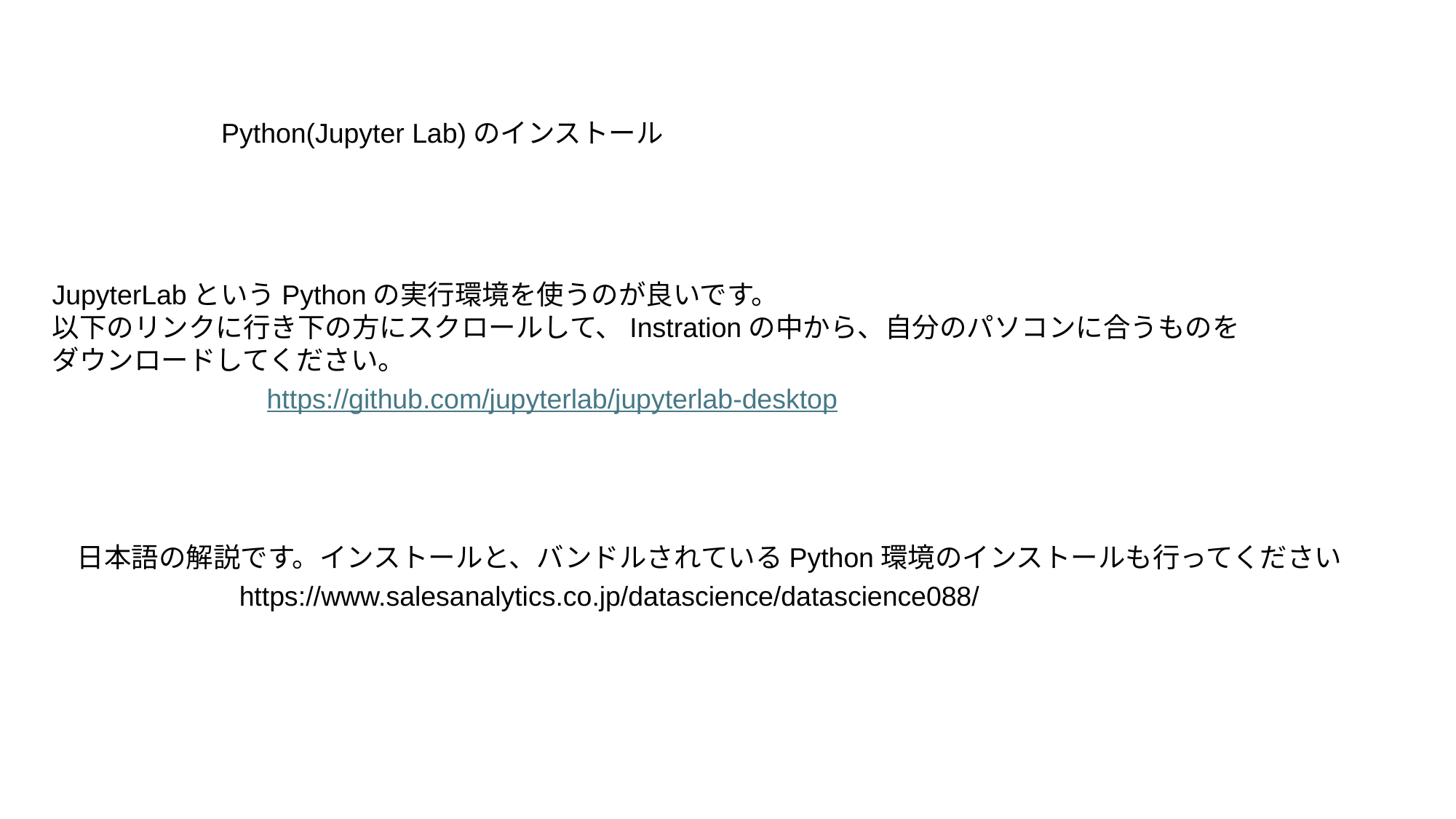

Python(Jupyter Lab)のインストール
JupyterLabというPythonの実行環境を使うのが良いです。
以下のリンクに行き下の方にスクロールして、Instrationの中から、自分のパソコンに合うものを
ダウンロードしてください。
https://github.com/jupyterlab/jupyterlab-desktop

日本語の解説です。インストールと、バンドルされているPython環境のインストールも行ってください

https://www.salesanalytics.co.jp/datascience/datascience088/